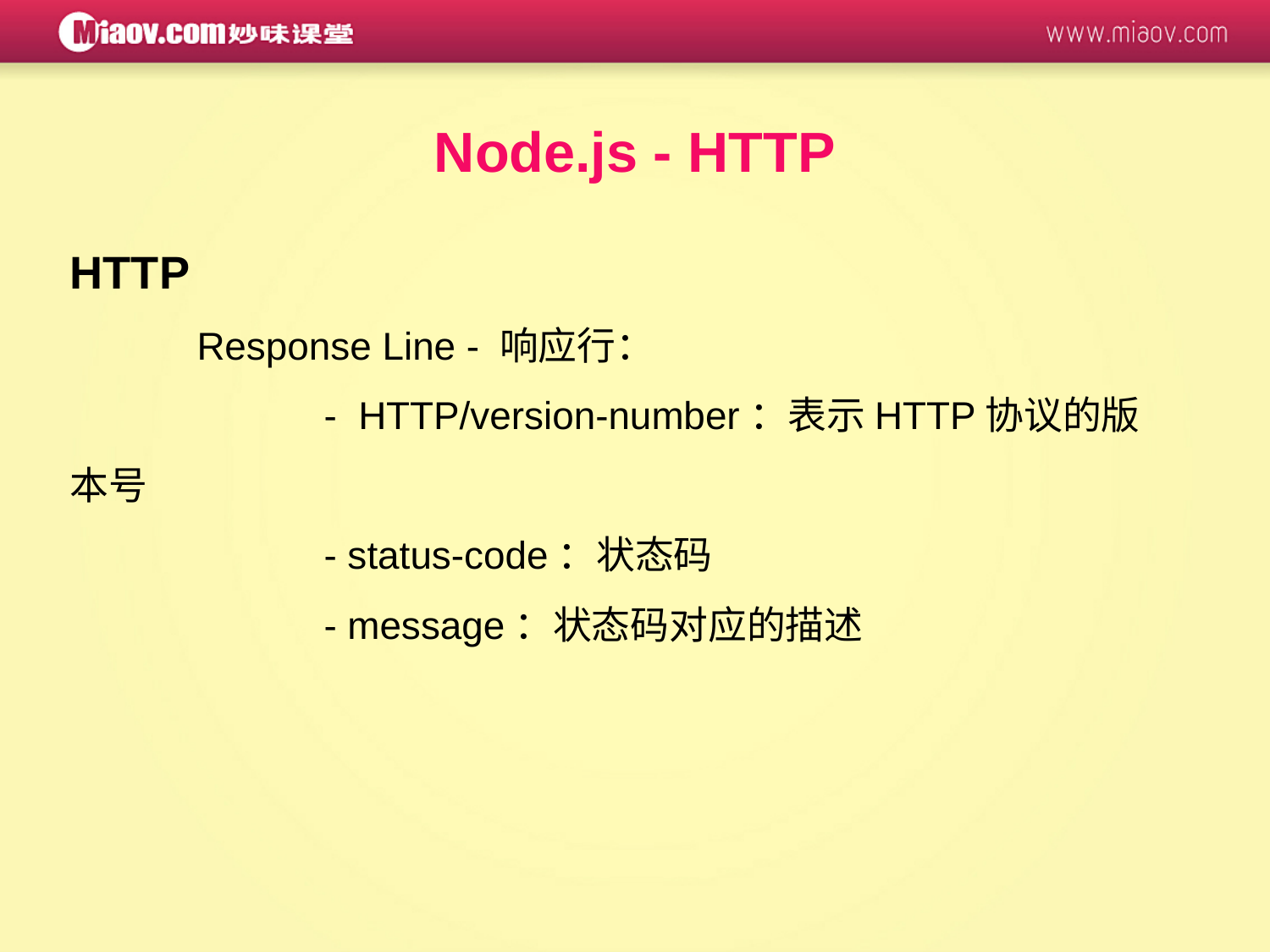

Node.js - HTTP
HTTP
	Response Line - 响应行：
		-  HTTP/version-number：表示HTTP协议的版本号
		- status-code：状态码
		- message：状态码对应的描述